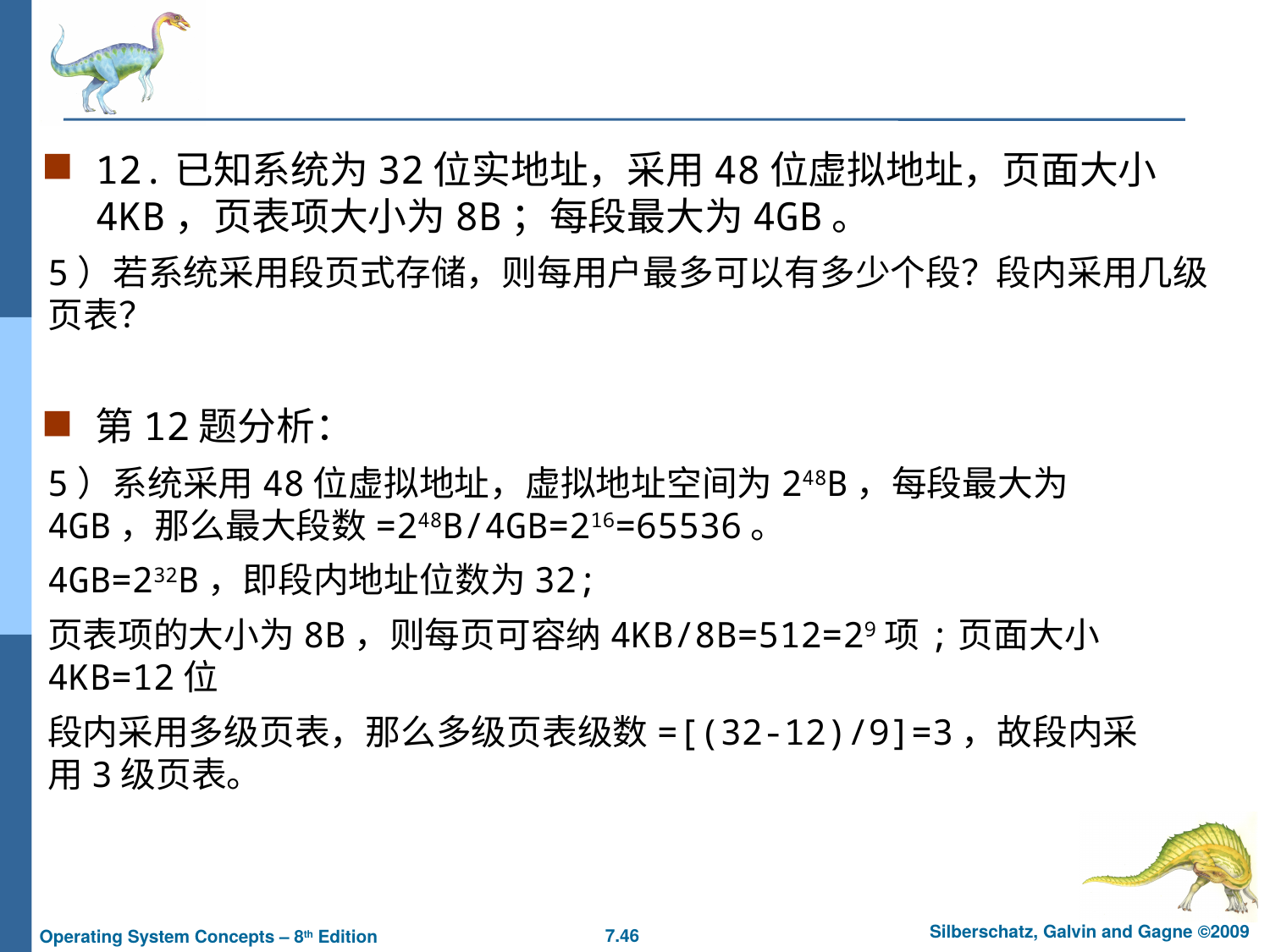

#
12.已知系统为32位实地址，采用48位虚拟地址，页面大小4KB，页表项大小为8B；每段最大为4GB。
5）若系统采用段页式存储，则每用户最多可以有多少个段？段内采用几级页表？
第12题分析：
5）系统采用48位虚拟地址，虚拟地址空间为248B，每段最大为4GB，那么最大段数=248B/4GB=216=65536。
4GB=232B，即段内地址位数为32;
页表项的大小为8B，则每页可容纳4KB/8B=512=29项;页面大小4KB=12位
段内采用多级页表，那么多级页表级数=[(32-12)/9]=3，故段内采用3级页表。